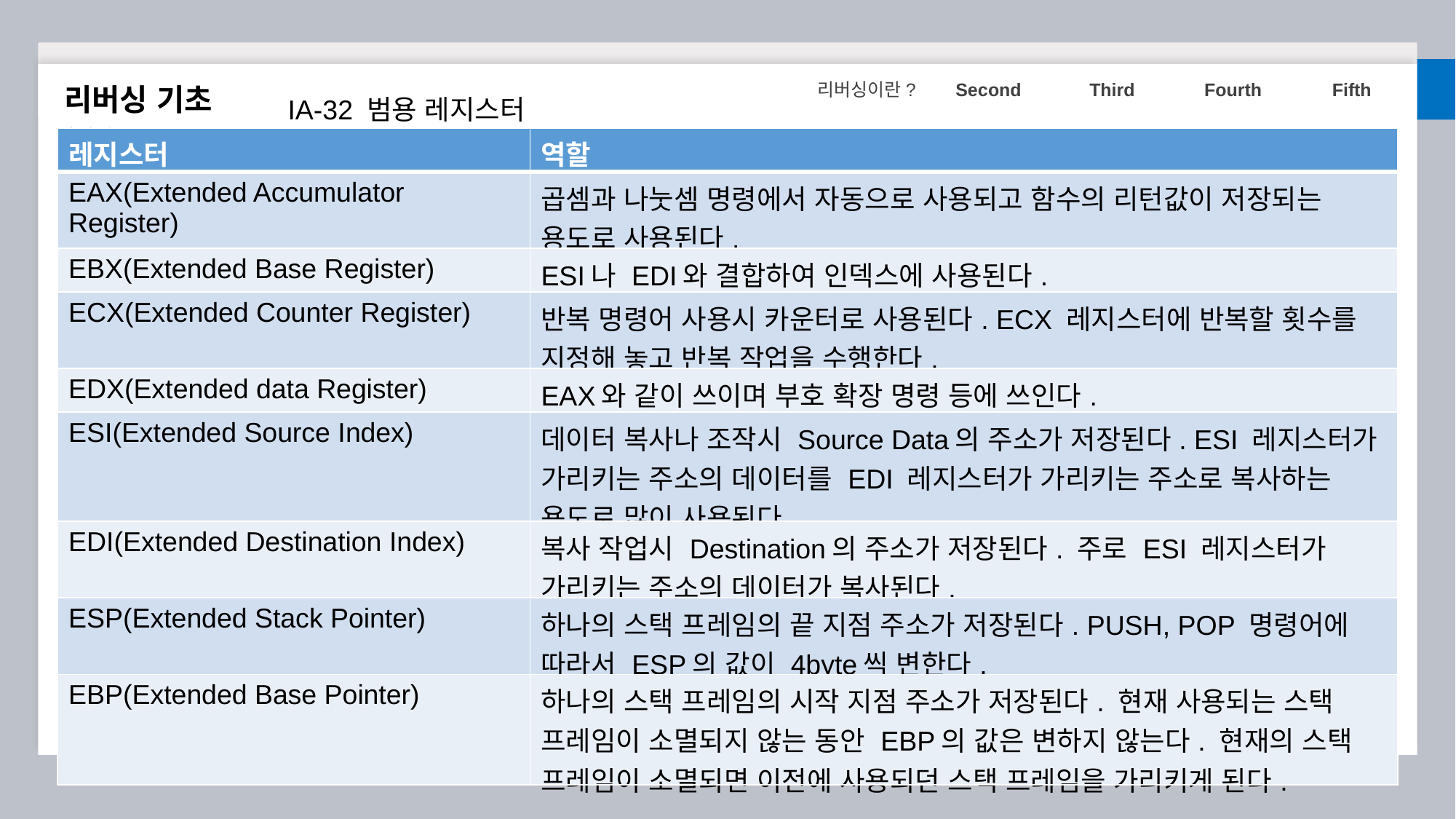

리버싱이란?
Second
Third
Fourth
Fifth
리버싱 기초
IA-32 범용 레지스터

| 레지스터 | 역할 |
| --- | --- |
| EAX(Extended Accumulator Register) | 곱셈과 나눗셈 명령에서 자동으로 사용되고 함수의 리턴값이 저장되는 용도로 사용된다. |
| EBX(Extended Base Register) | ESI나 EDI와 결합하여 인덱스에 사용된다. |
| ECX(Extended Counter Register) | 반복 명령어 사용시 카운터로 사용된다. ECX 레지스터에 반복할 횟수를 지정해 놓고 반복 작업을 수행한다. |
| EDX(Extended data Register) | EAX와 같이 쓰이며 부호 확장 명령 등에 쓰인다. |
| ESI(Extended Source Index) | 데이터 복사나 조작시 Source Data의 주소가 저장된다. ESI 레지스터가 가리키는 주소의 데이터를 EDI 레지스터가 가리키는 주소로 복사하는 용도로 많이 사용된다. |
| EDI(Extended Destination Index) | 복사 작업시 Destination의 주소가 저장된다. 주로 ESI 레지스터가 가리키는 주소의 데이터가 복사된다. |
| ESP(Extended Stack Pointer) | 하나의 스택 프레임의 끝 지점 주소가 저장된다. PUSH, POP 명령어에 따라서 ESP의 값이 4byte씩 변한다. |
| EBP(Extended Base Pointer) | 하나의 스택 프레임의 시작 지점 주소가 저장된다. 현재 사용되는 스택 프레임이 소멸되지 않는 동안 EBP의 값은 변하지 않는다. 현재의 스택 프레임이 소멸되면 이전에 사용되던 스택 프레임을 가리키게 된다. |